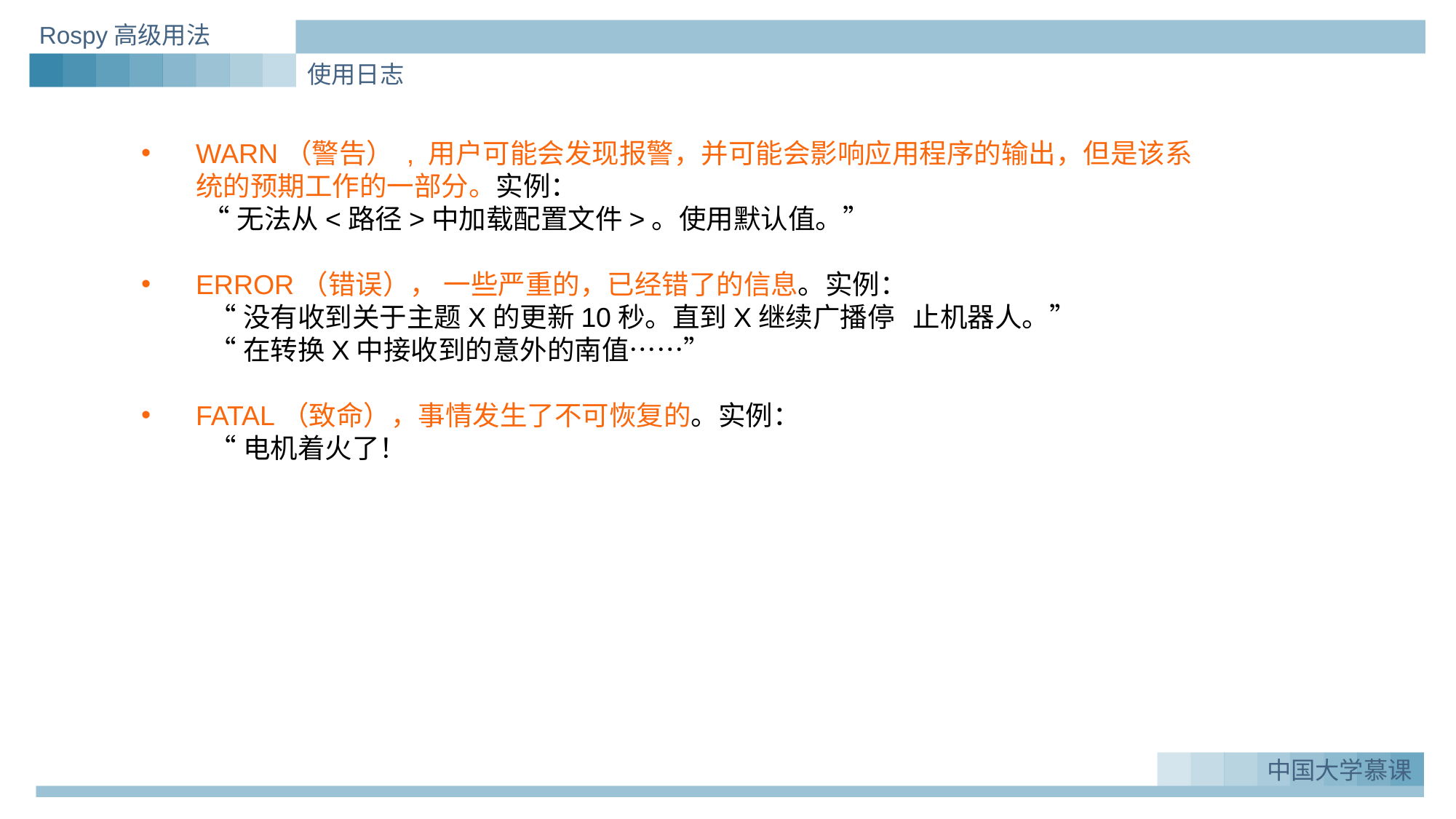

Rospy高级用法
使用日志
WARN（警告） , 用户可能会发现报警，并可能会影响应用程序的输出，但是该系统的预期工作的一部分。实例：
          “无法从<路径>中加载配置文件>。使用默认值。”

ERROR（错误）， 一些严重的，已经错了的信息。实例：
           “没有收到关于主题X的更新10秒。直到X继续广播停   止机器人。”
           “在转换X中接收到的意外的南值……”

FATAL（致命），事情发生了不可恢复的。实例：
           “电机着火了！

中国大学慕课